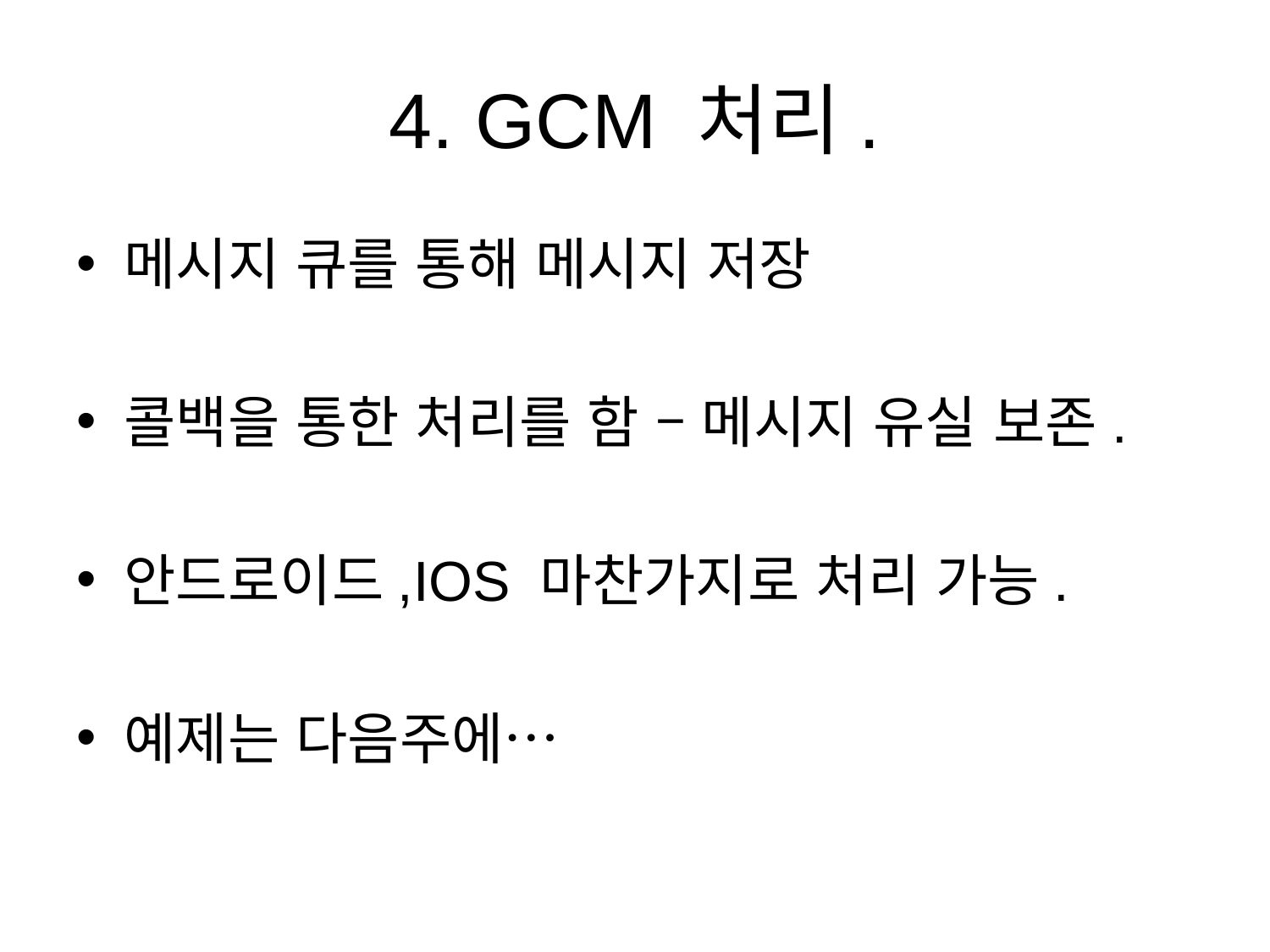

# 4. GCM 처리.
메시지 큐를 통해 메시지 저장

콜백을 통한 처리를 함 – 메시지 유실 보존.

안드로이드,IOS 마찬가지로 처리 가능.

예제는 다음주에…